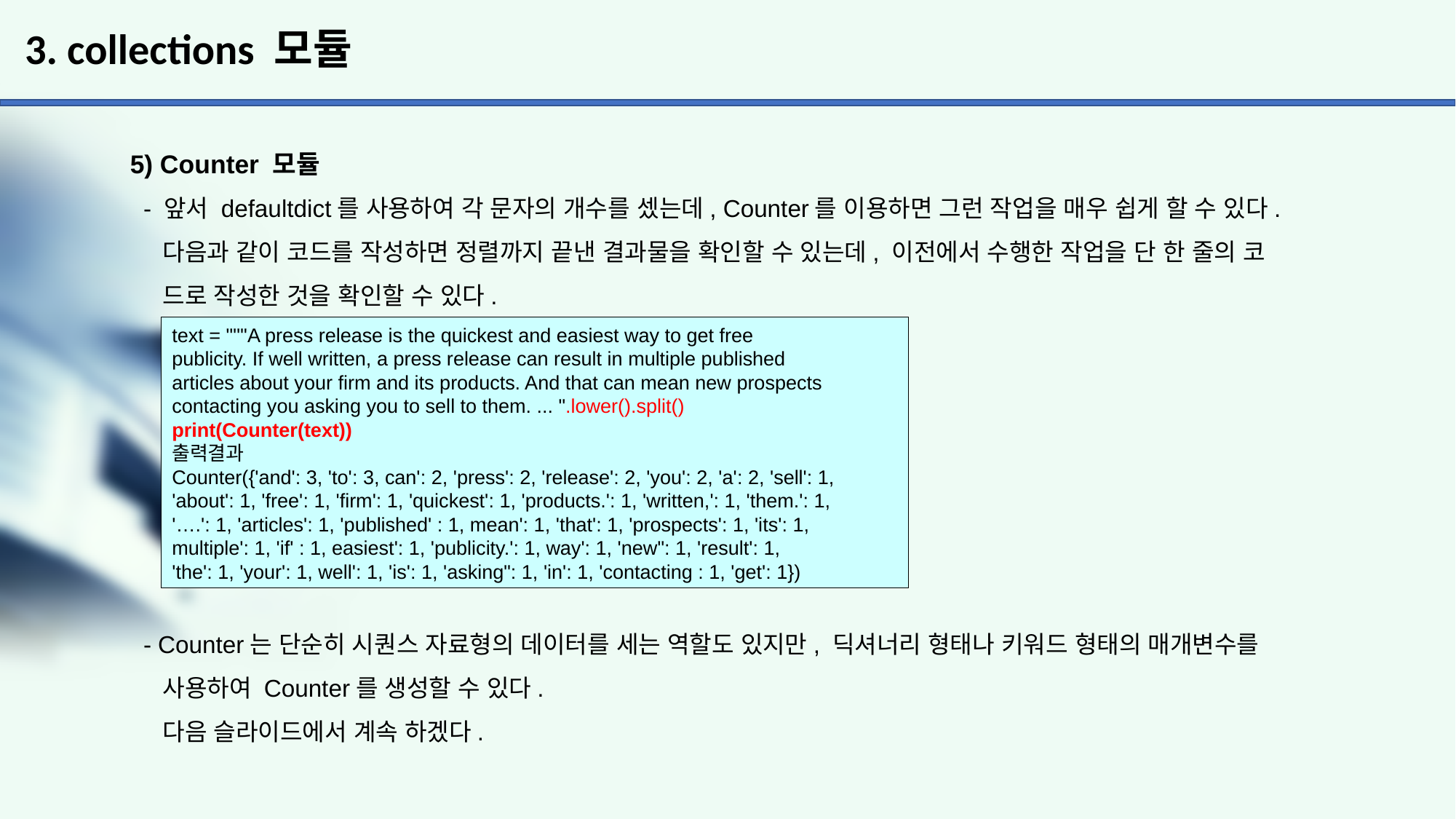

# 3. collections 모듈
5) Counter 모듈
  - 앞서 defaultdict를 사용하여 각 문자의 개수를 셌는데, Counter를 이용하면 그런 작업을 매우 쉽게 할 수 있다.
    다음과 같이 코드를 작성하면 정렬까지 끝낸 결과물을 확인할 수 있는데, 이전에서 수행한 작업을 단 한 줄의 코
    드로 작성한 것을 확인할 수 있다.

  - Counter는 단순히 시퀀스 자료형의 데이터를 세는 역할도 있지만, 딕셔너리 형태나 키워드 형태의 매개변수를
    사용하여 Counter를 생성할 수 있다.
    다음 슬라이드에서 계속 하겠다.
text = "'"'A press release is the quickest and easiest way to get free
publicity. If well written, a press release can result in multiple published
articles about your firm and its products. And that can mean new prospects
contacting you asking you to sell to them. ... ".lower().split()
print(Counter(text))
출력결과
Counter({'and': 3, 'to': 3, can': 2, 'press': 2, 'release': 2, 'you': 2, 'a': 2, 'sell': 1,
'about': 1, 'free': 1, 'firm': 1, 'quickest': 1, 'products.': 1, 'written,': 1, 'them.': 1,
'….': 1, 'articles': 1, 'published' : 1, mean': 1, 'that': 1, 'prospects': 1, 'its': 1,
multiple': 1, 'if' : 1, easiest': 1, 'publicity.': 1, way': 1, 'new": 1, 'result': 1,
'the': 1, 'your': 1, well': 1, 'is': 1, 'asking": 1, 'in': 1, 'contacting : 1, 'get': 1})